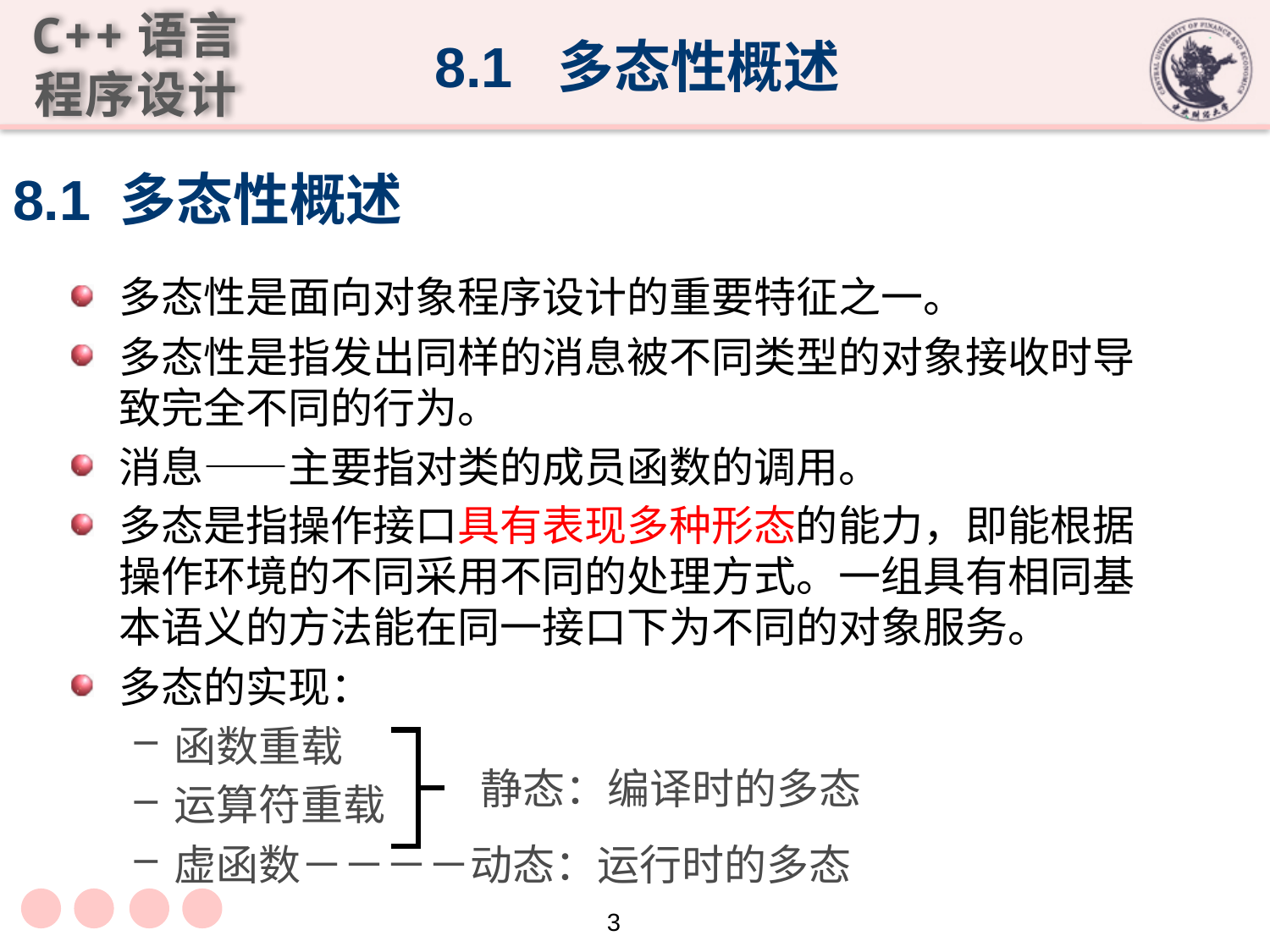

8.1  多态性概述
# 8.1 多态性概述
多态性是面向对象程序设计的重要特征之一。
多态性是指发出同样的消息被不同类型的对象接收时导致完全不同的行为。
消息——主要指对类的成员函数的调用。
多态是指操作接口具有表现多种形态的能力，即能根据操作环境的不同采用不同的处理方式。一组具有相同基本语义的方法能在同一接口下为不同的对象服务。
多态的实现：
函数重载
运算符重载
虚函数－－－－动态：运行时的多态

静态：编译时的多态
3